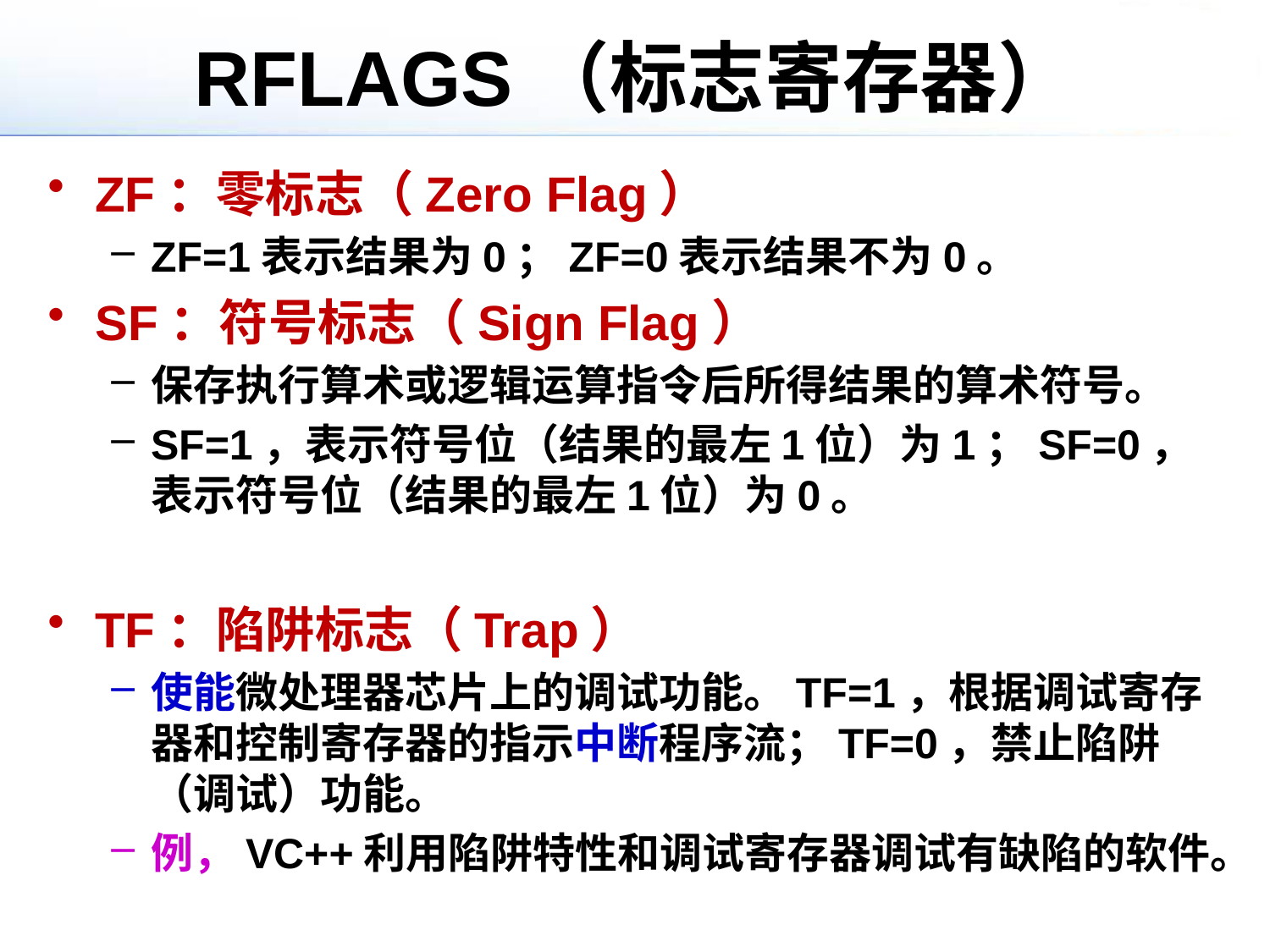

# RFLAGS（标志寄存器）
ZF：零标志（Zero Flag）
ZF=1表示结果为0；ZF=0表示结果不为0。
SF：符号标志（Sign Flag）
保存执行算术或逻辑运算指令后所得结果的算术符号。
SF=1，表示符号位（结果的最左1位）为1；SF=0，表示符号位（结果的最左1位）为0。

TF：陷阱标志（Trap）
使能微处理器芯片上的调试功能。TF=1，根据调试寄存器和控制寄存器的指示中断程序流；TF=0，禁止陷阱（调试）功能。
例，VC++利用陷阱特性和调试寄存器调试有缺陷的软件。